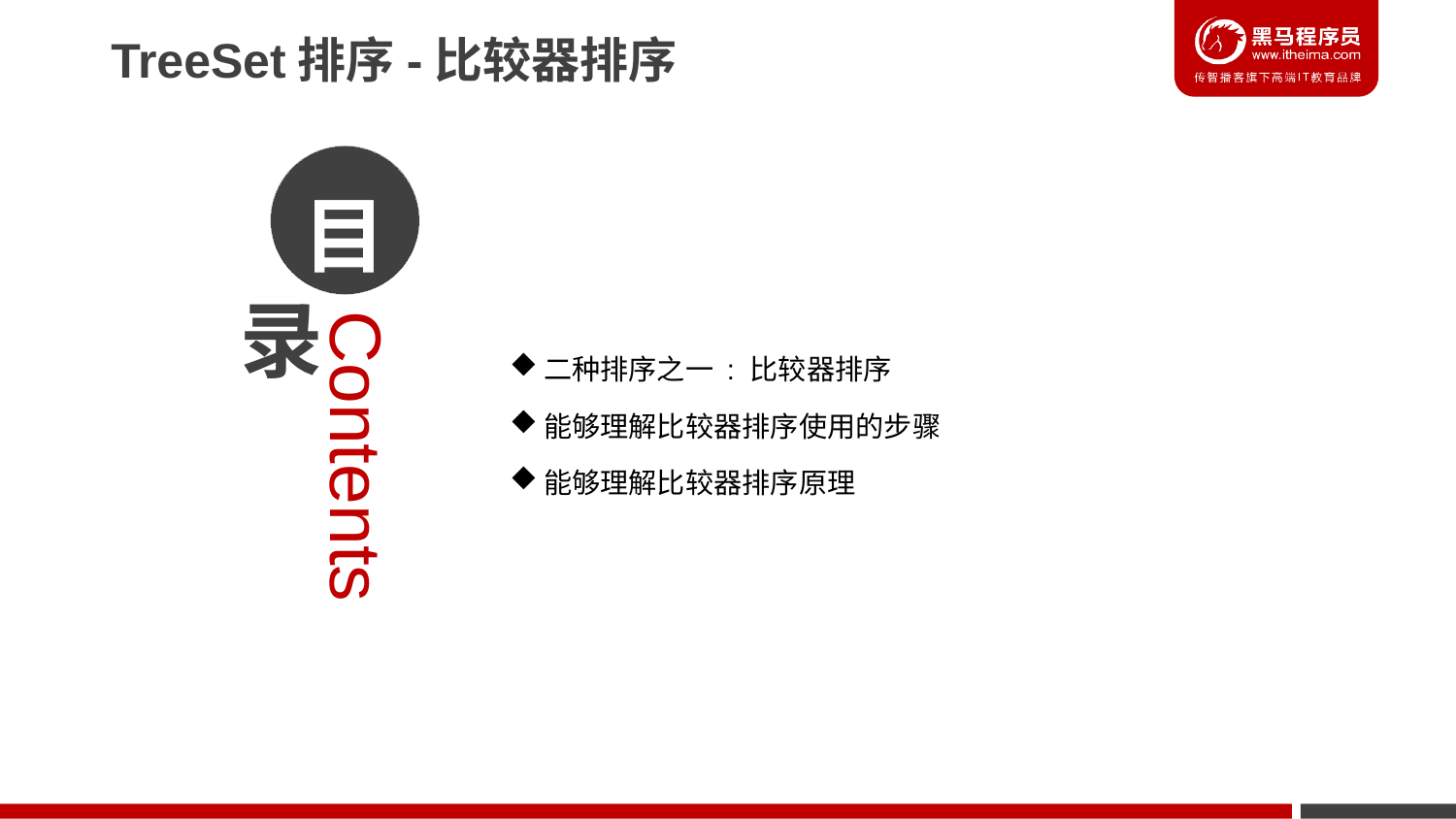

# TreeSet排序-比较器排序
二种排序之一 : 比较器排序
能够理解比较器排序使用的步骤
能够理解比较器排序原理